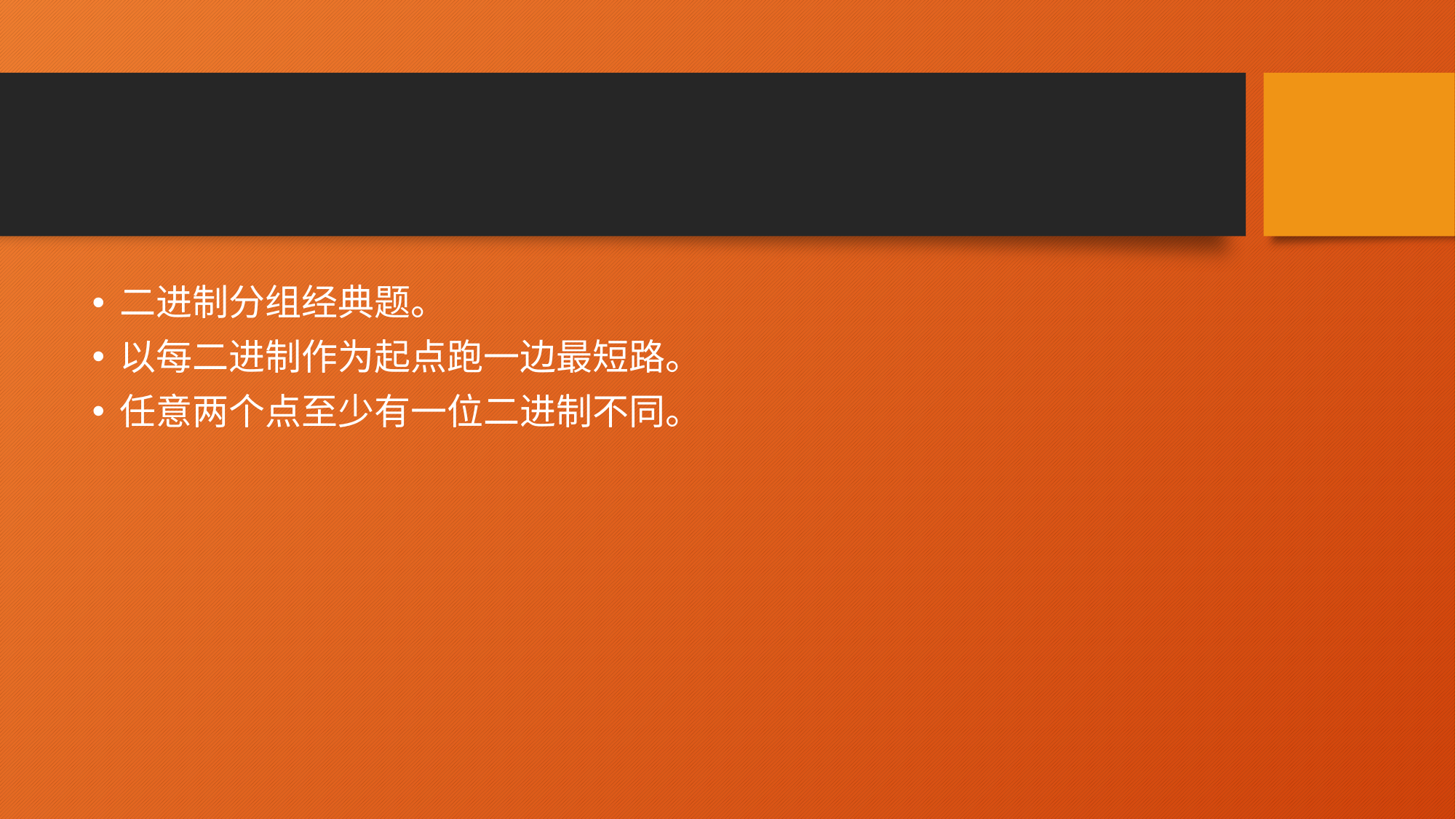

#
二进制分组经典题。
以每二进制作为起点跑一边最短路。
任意两个点至少有一位二进制不同。